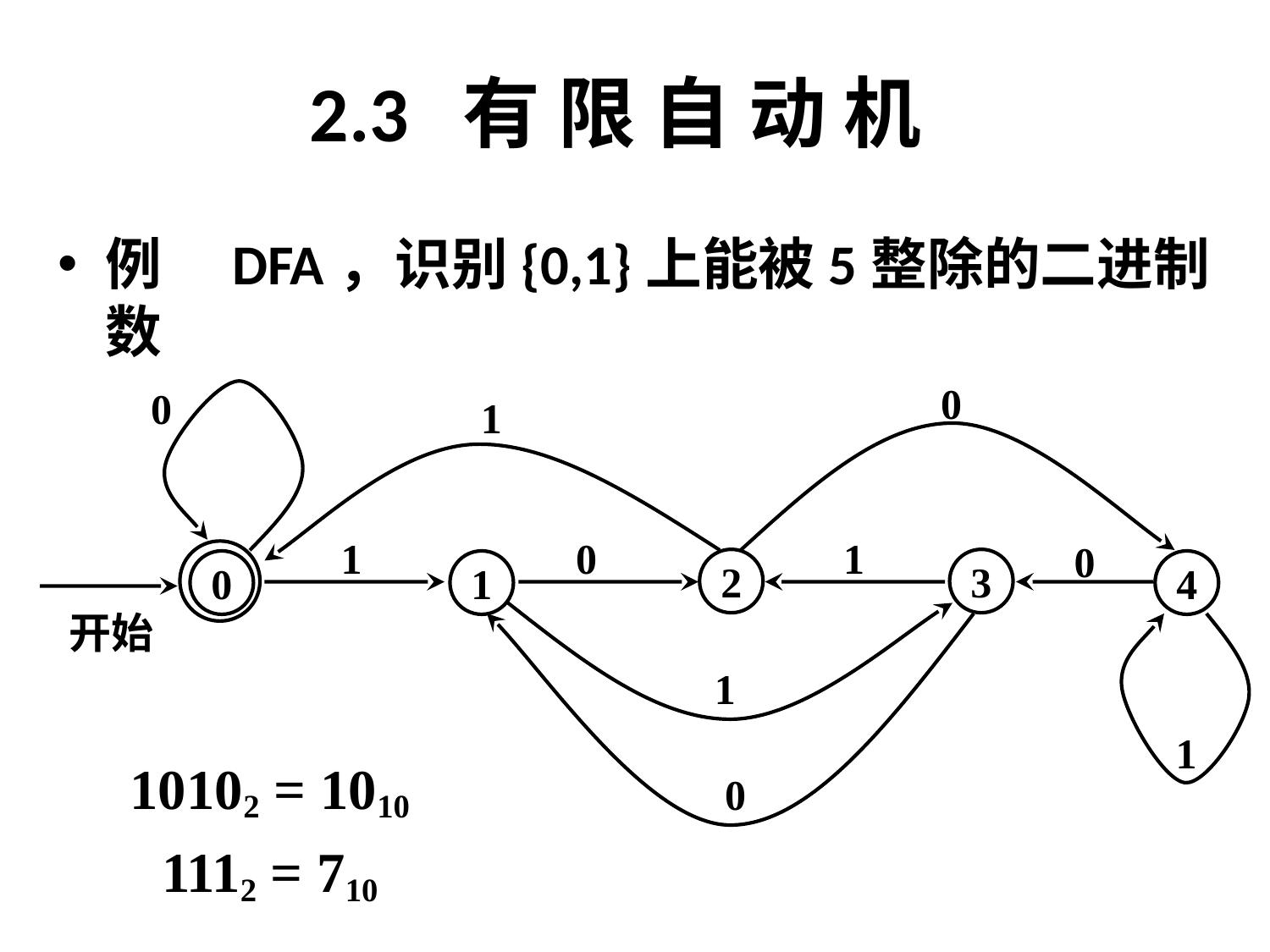

# 2.3  有 限 自 动 机
例	DFA，识别{0,1}上能被5整除的二进制数

0
0

1

1

0

1

0

2
3
0
1
4

开始

1

0

1
10102 = 1010
1112 = 710